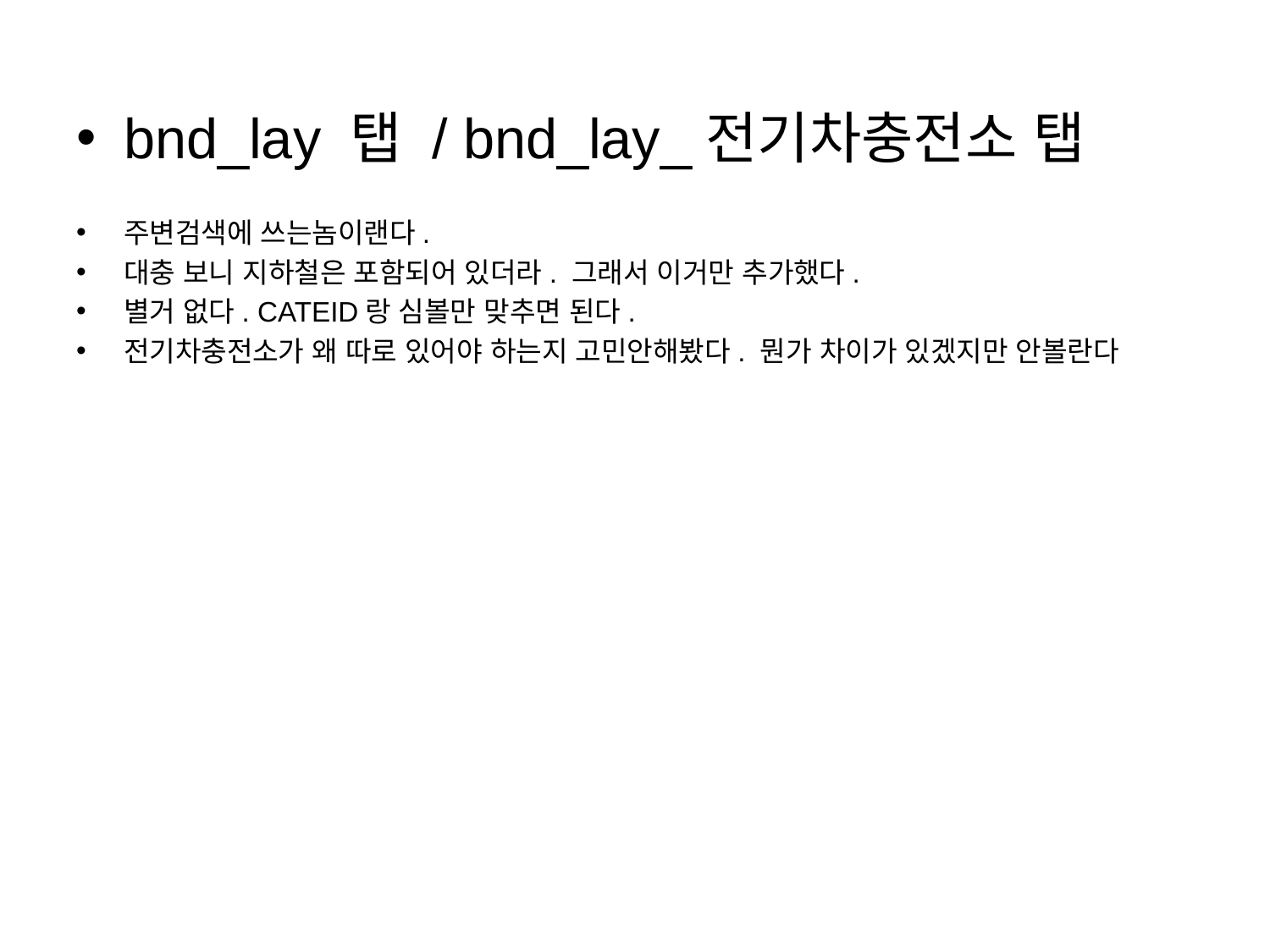

bnd_lay 탭 / bnd_lay_전기차충전소 탭

주변검색에 쓰는놈이랜다.
대충 보니 지하철은 포함되어 있더라. 그래서 이거만 추가했다.
별거 없다. CATEID랑 심볼만 맞추면 된다.
전기차충전소가 왜 따로 있어야 하는지 고민안해봤다. 뭔가 차이가 있겠지만 안볼란다